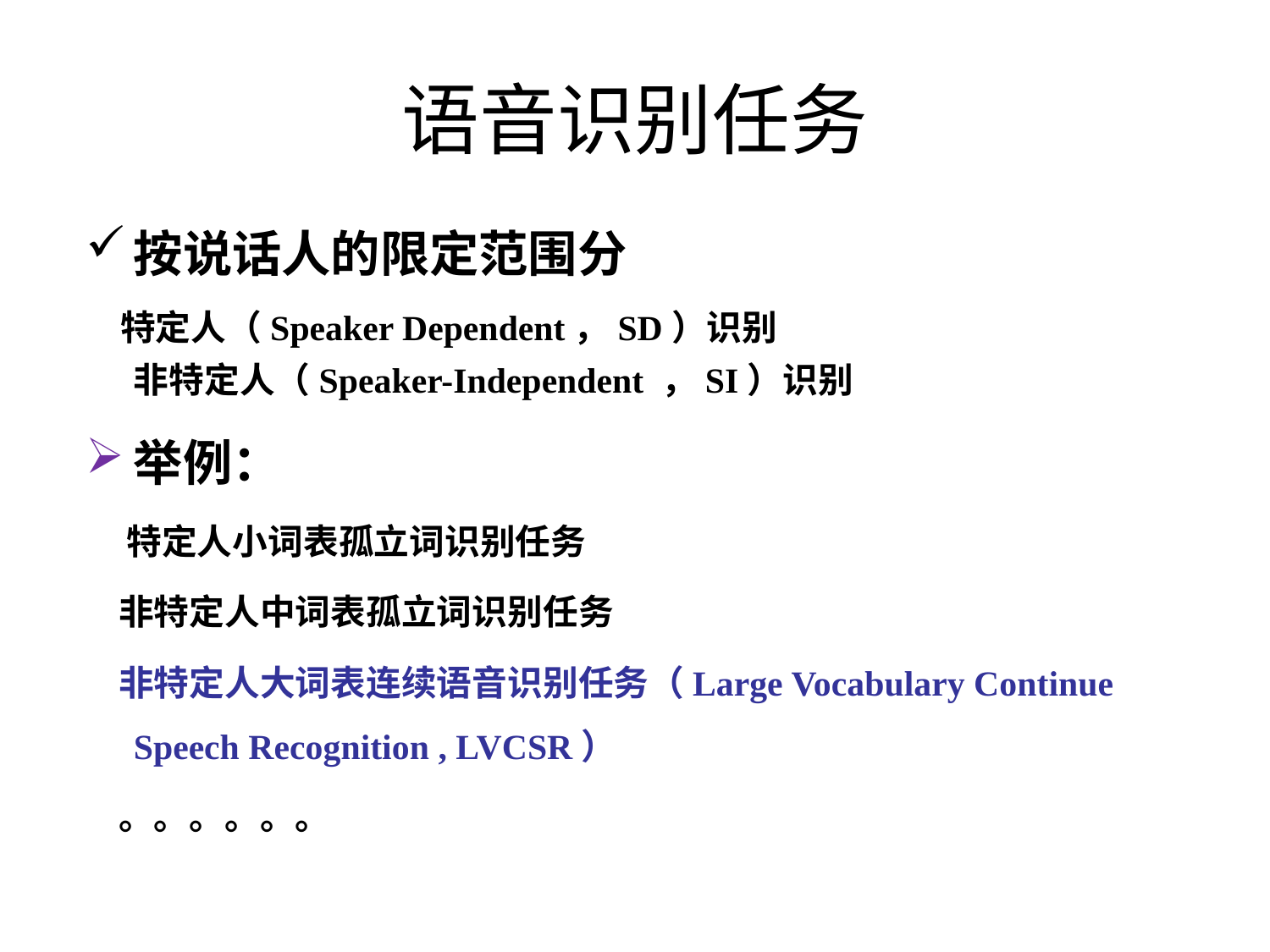

# 语音识别任务
按说话人的限定范围分
  特定人（Speaker Dependent，SD）识别
  	非特定人（Speaker-Independent ，SI）识别
举例：
    特定人小词表孤立词识别任务
   非特定人中词表孤立词识别任务
   非特定人大词表连续语音识别任务（Large Vocabulary Continue Speech Recognition , LVCSR）
   。。。。。。